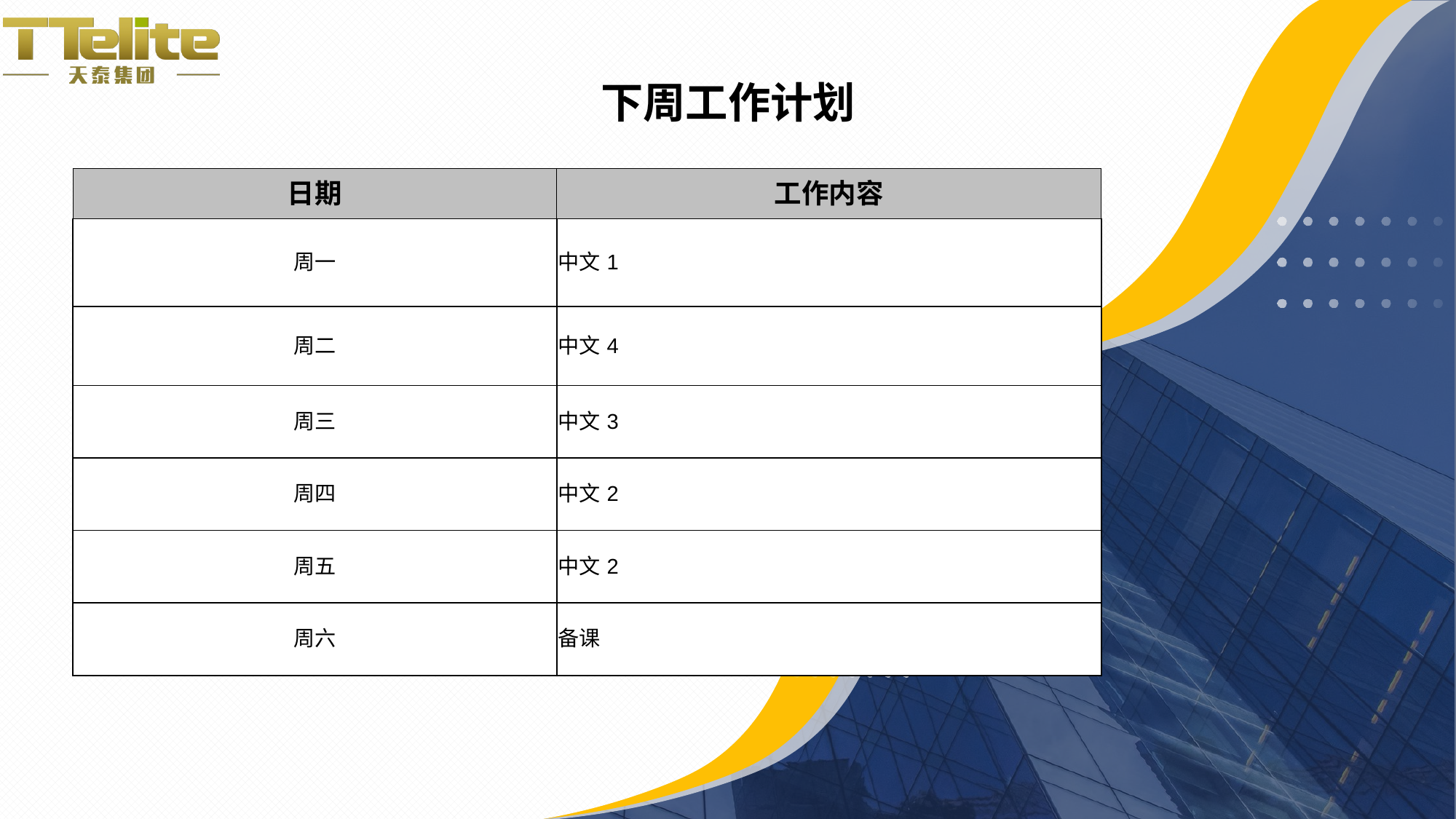

# 下周工作计划
| 日期 | 工作内容 |
| --- | --- |
| 周一 | 中文1 |
| 周二 | 中文4 |
| 周三 | 中文3 |
| 周四 | 中文2 |
| 周五 | 中文2 |
| 周六 | 备课 |